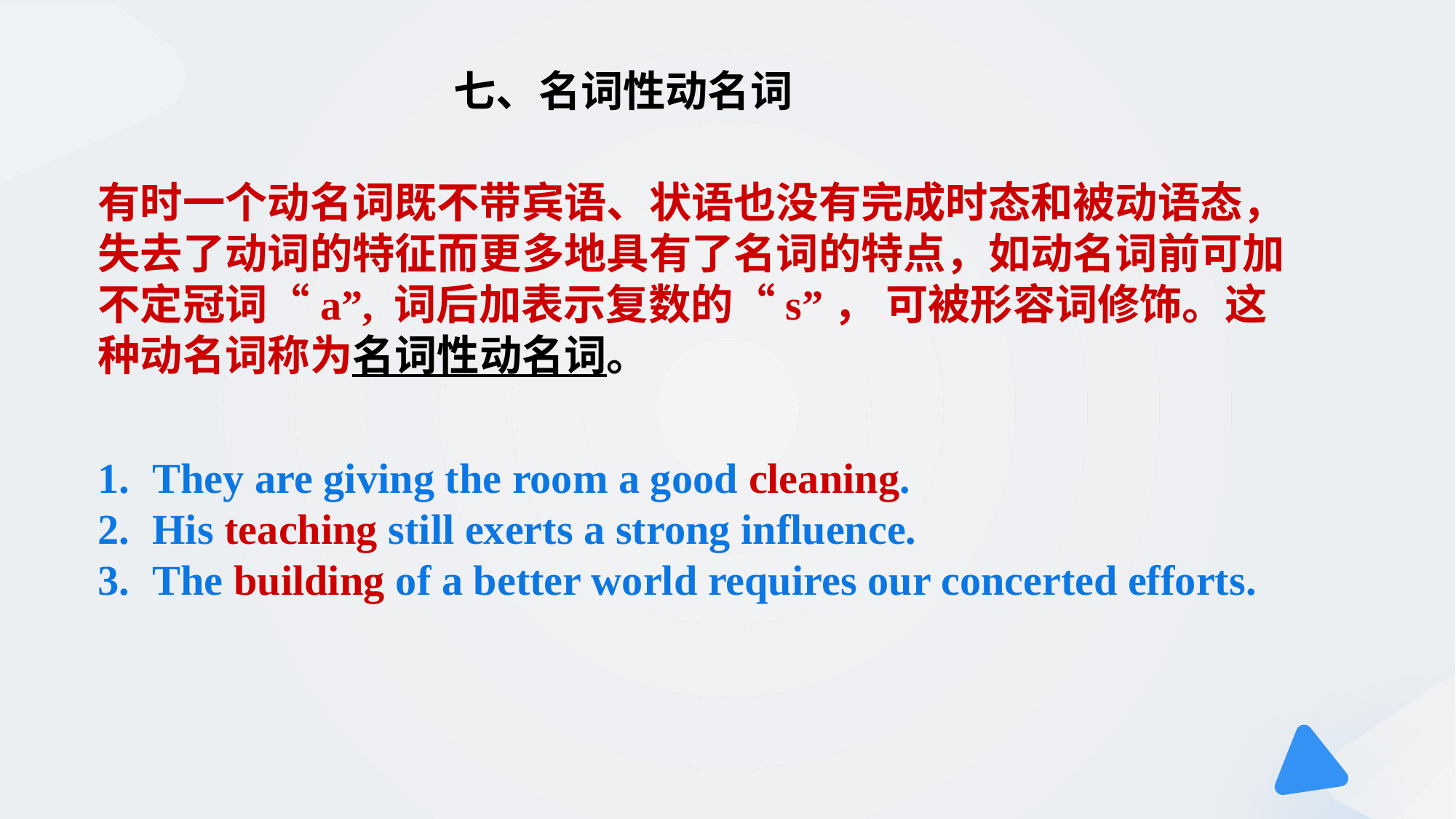

七、名词性动名词
有时一个动名词既不带宾语、状语也没有完成时态和被动语态，失去了动词的特征而更多地具有了名词的特点，如动名词前可加不定冠词“a”, 词后加表示复数的“s”， 可被形容词修饰。这种动名词称为名词性动名词。
They are giving the room a good cleaning.
His teaching still exerts a strong influence.
The building of a better world requires our concerted efforts.